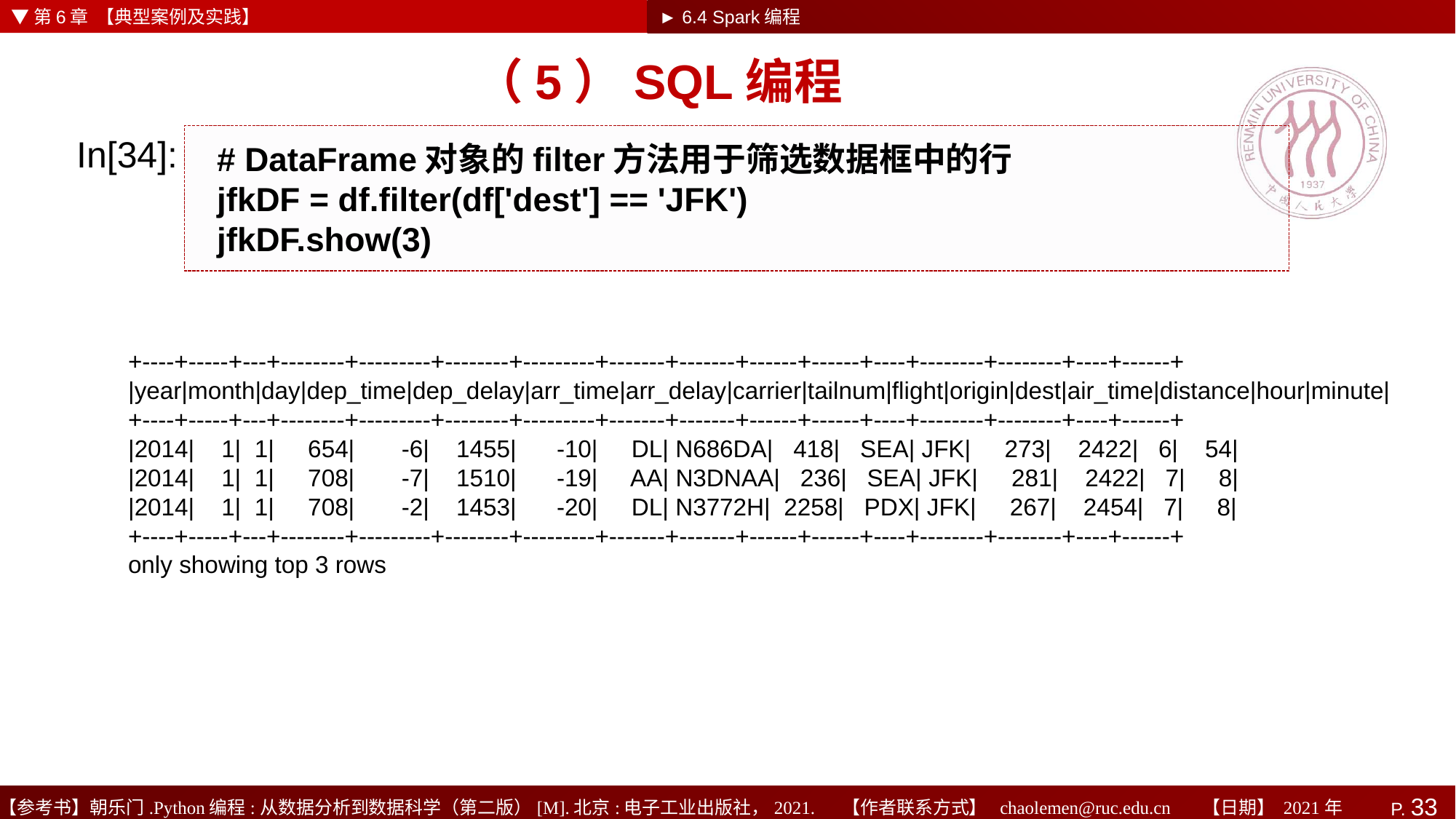

▼第6章  【典型案例及实践】
► 6.4 Spark编程
# （5）SQL编程
In[34]:
# DataFrame对象的filter方法用于筛选数据框中的行
jfkDF = df.filter(df['dest'] == 'JFK')
jfkDF.show(3)
+----+-----+---+--------+---------+--------+---------+-------+-------+------+------+----+--------+--------+----+------+
|year|month|day|dep_time|dep_delay|arr_time|arr_delay|carrier|tailnum|flight|origin|dest|air_time|distance|hour|minute|
+----+-----+---+--------+---------+--------+---------+-------+-------+------+------+----+--------+--------+----+------+
|2014|    1|  1|     654|       -6|    1455|      -10|     DL| N686DA|   418|   SEA| JFK|     273|    2422|   6|    54|
|2014|    1|  1|     708|       -7|    1510|      -19|     AA| N3DNAA|   236|   SEA| JFK|     281|    2422|   7|     8|
|2014|    1|  1|     708|       -2|    1453|      -20|     DL| N3772H|  2258|   PDX| JFK|     267|    2454|   7|     8|
+----+-----+---+--------+---------+--------+---------+-------+-------+------+------+----+--------+--------+----+------+
only showing top 3 rows